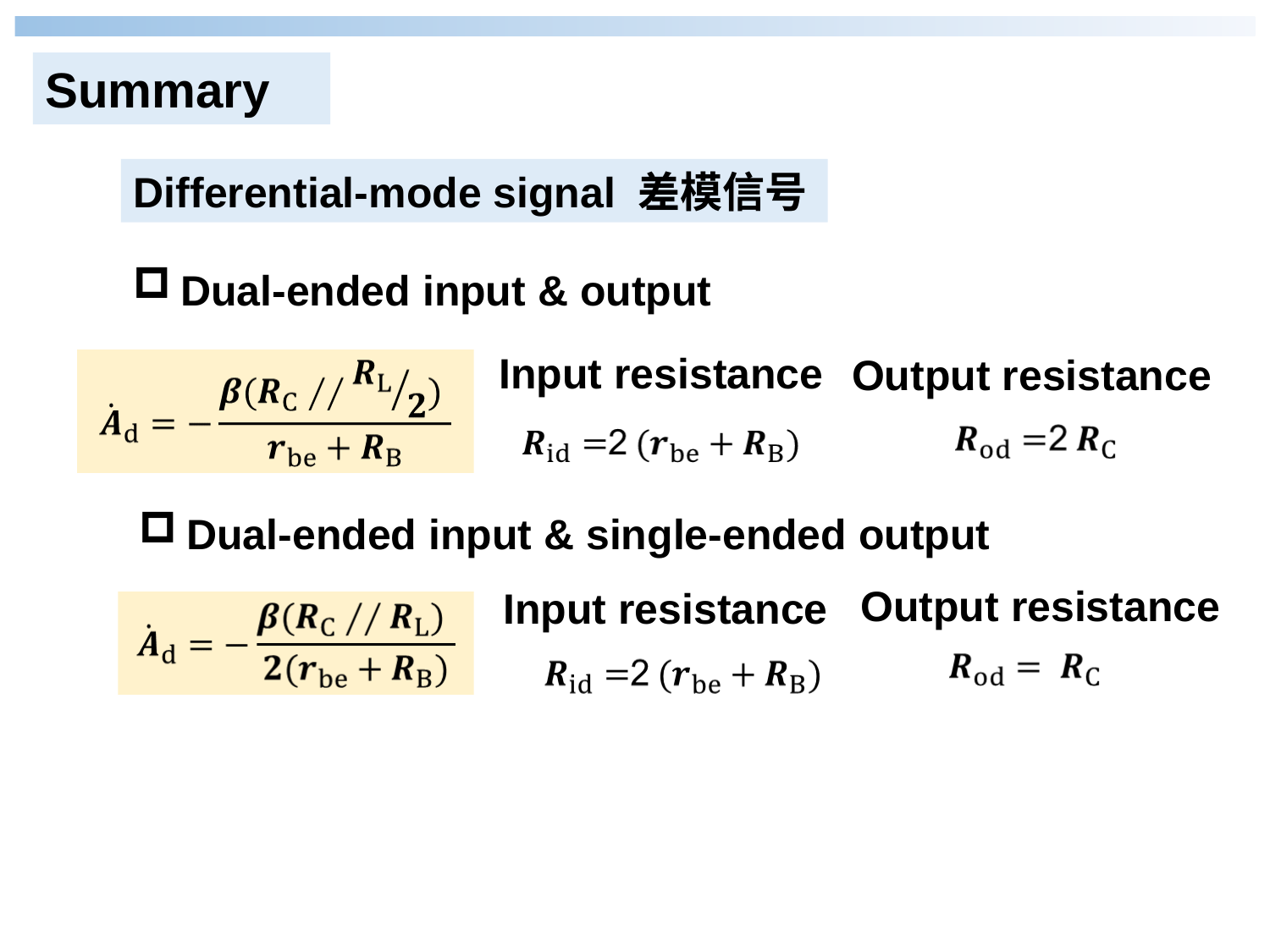

Summary
Differential-mode signal 差模信号
Dual-ended input & output
Input resistance
Output resistance

Dual-ended input & single-ended output
Output resistance
Input resistance